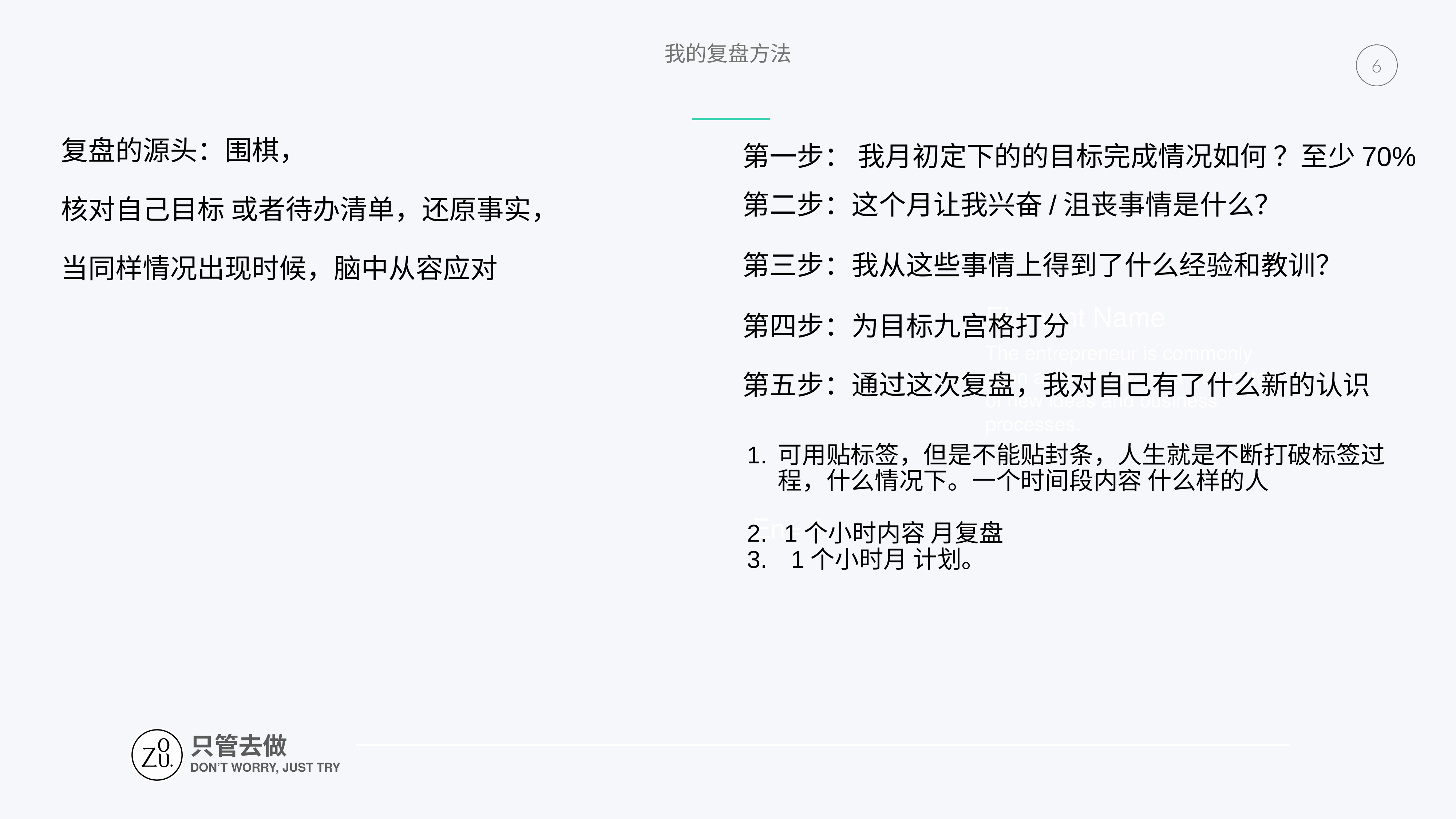

我的复盘方法
6

复盘的源头：围棋，

核对自己目标 或者待办清单，还原事实，

当同样情况出现时候，脑中从容应对
第一步： 我月初定下的的目标完成情况如何 ？至少70%

第二步：这个月让我兴奋/沮丧事情是什么？
第三步：我从这些事情上得到了什么经验和教训？
Element Name
第四步：为目标九宫格打分

第五步：通过这次复盘，我对自己有了什么新的认识

The entrepreneur is commonly seen as an innovator a generator of new ideas and business processes.
可用贴标签，但是不能贴封条，人生就是不断打破标签过程，什么情况下。一个时间段内容 什么样的人

 1个小时内容 月复盘
  1个小时月 计划。

En= 1